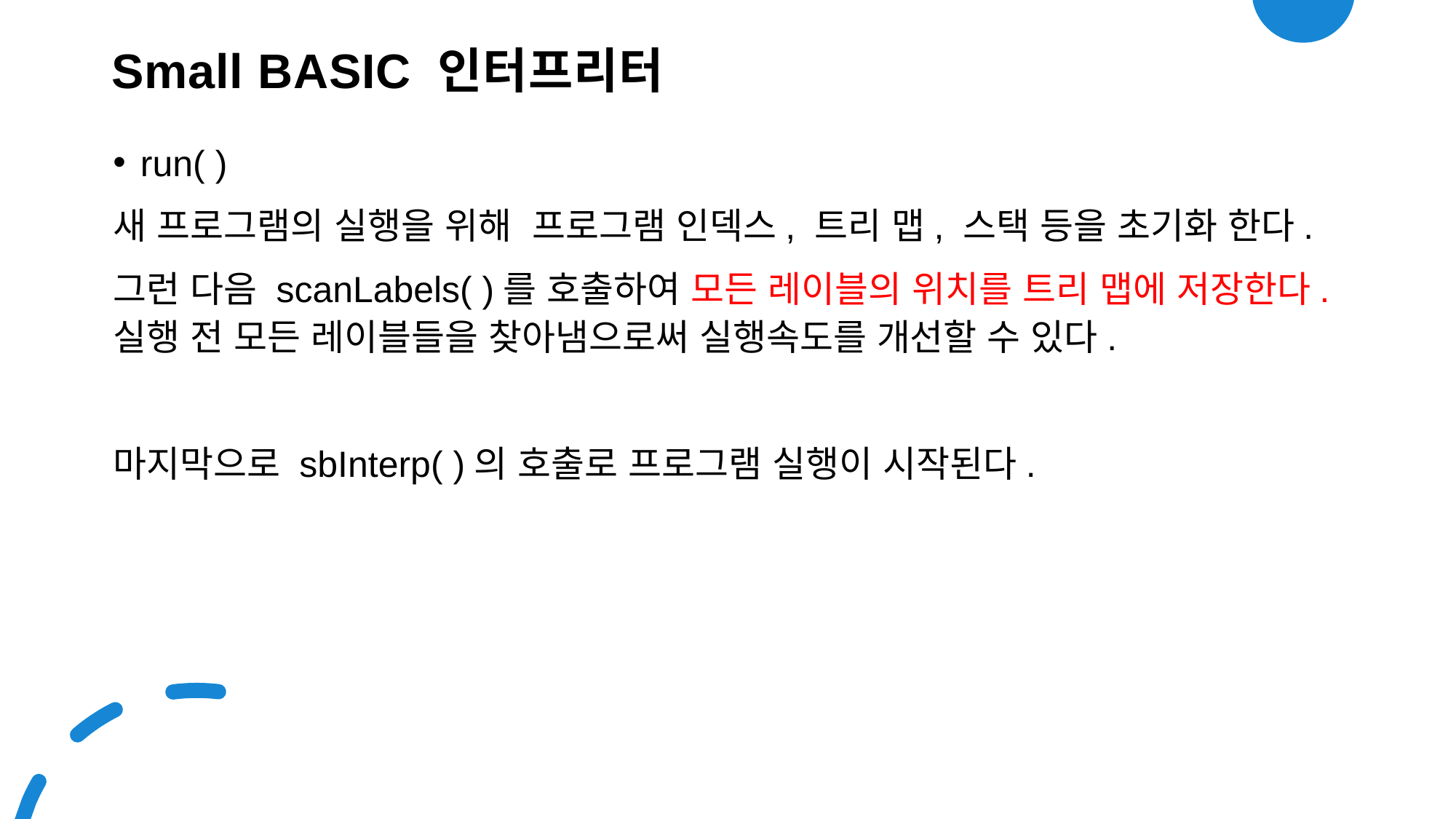

# Small BASIC 인터프리터
run( )
새 프로그램의 실행을 위해  프로그램 인덱스, 트리 맵, 스택 등을 초기화 한다.
그런 다음 scanLabels( )를 호출하여 모든 레이블의 위치를 트리 맵에 저장한다. 실행 전 모든 레이블들을 찾아냄으로써 실행속도를 개선할 수 있다.

마지막으로 sbInterp( )의 호출로 프로그램 실행이 시작된다.